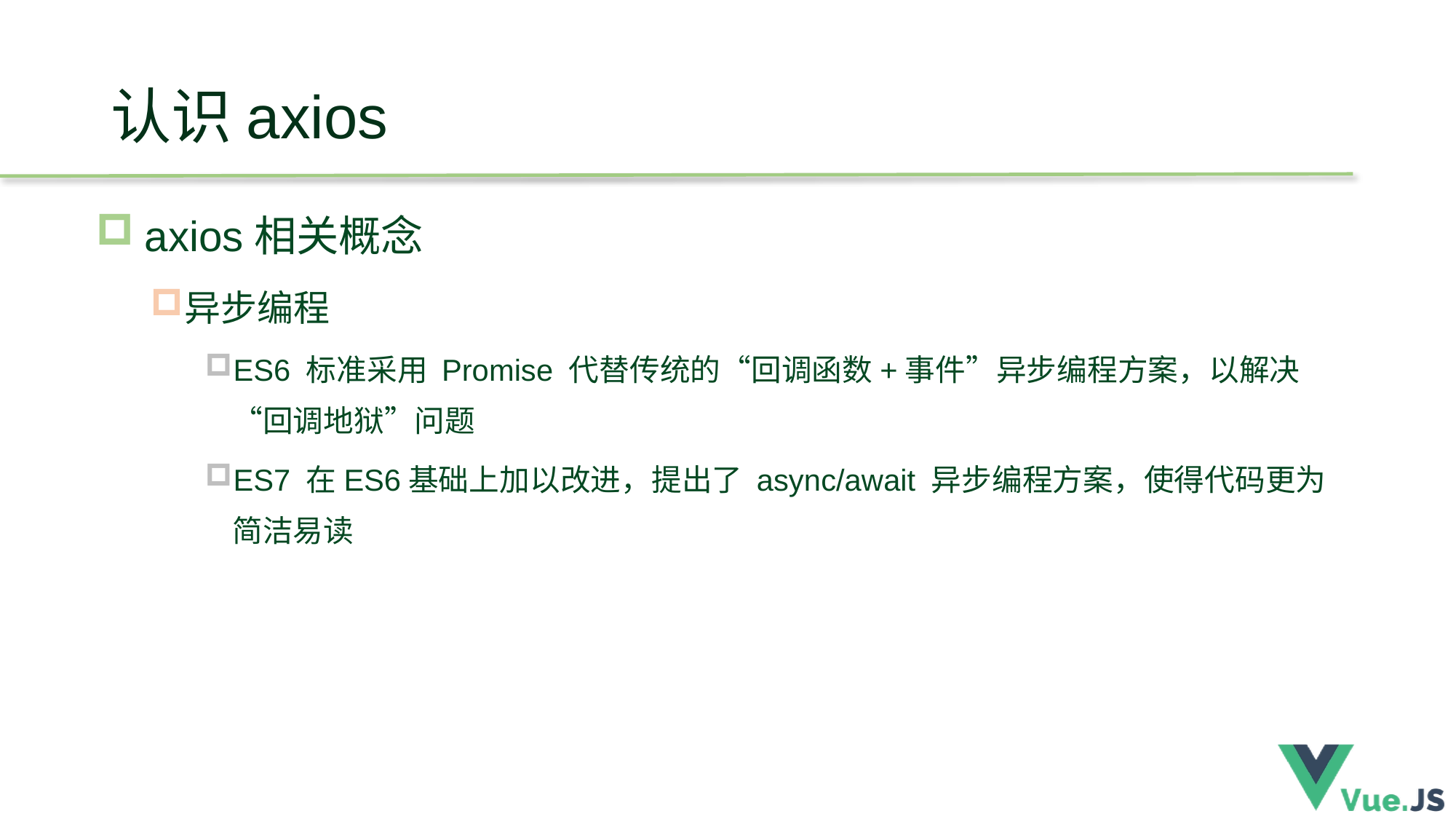

# 认识axios
 axios相关概念
异步编程
ES6 标准采用 Promise 代替传统的“回调函数+事件”异步编程方案，以解决“回调地狱”问题
ES7 在ES6基础上加以改进，提出了 async/await 异步编程方案，使得代码更为简洁易读